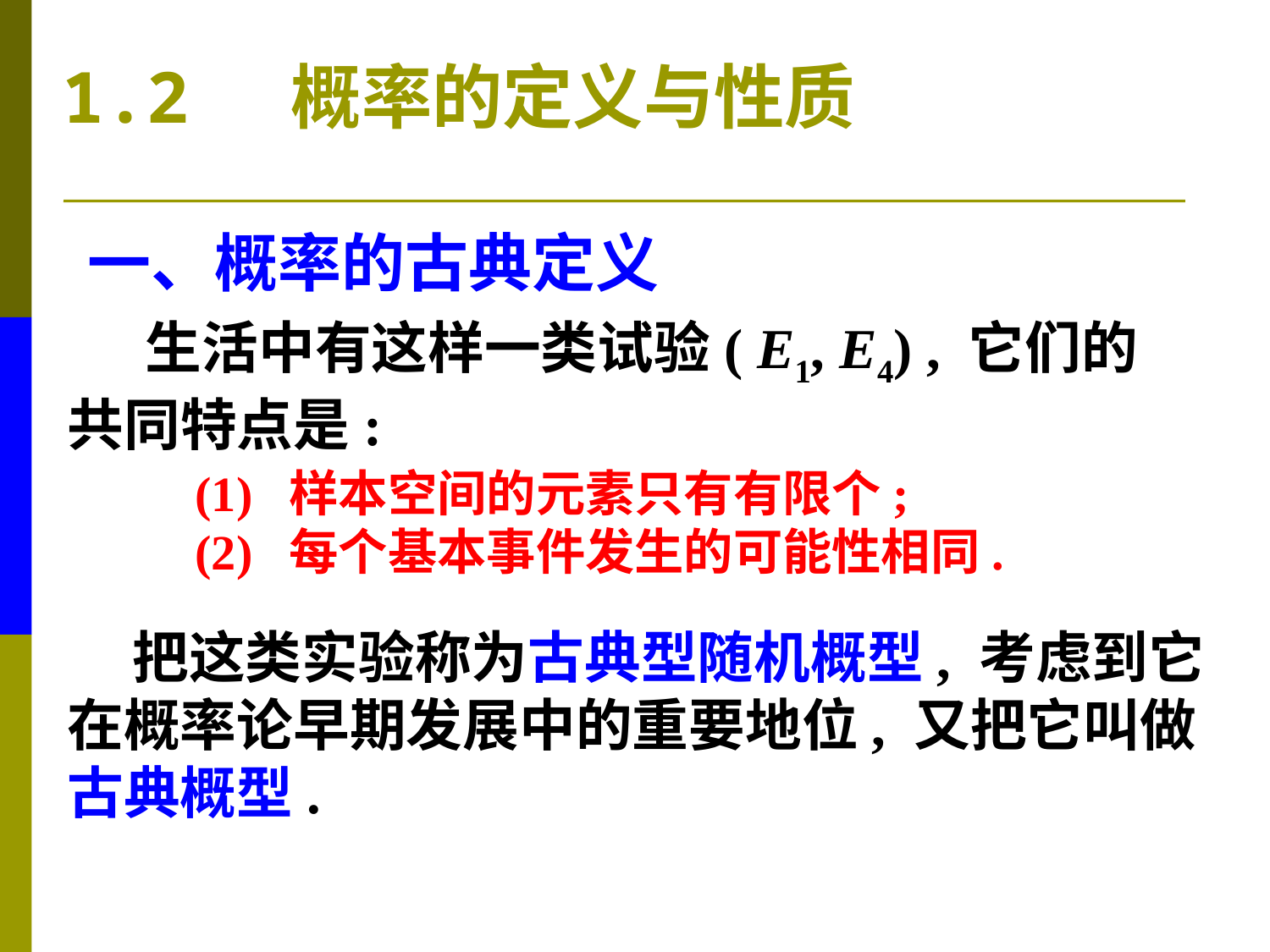

1.2  概率的定义与性质
一、概率的古典定义
     生活中有这样一类试验( E1, E4) , 它们的共同特点是:
 (1)  样本空间的元素只有有限个;
 (2)  每个基本事件发生的可能性相同.
    把这类实验称为古典型随机概型, 考虑到它在概率论早期发展中的重要地位, 又把它叫做古典概型.